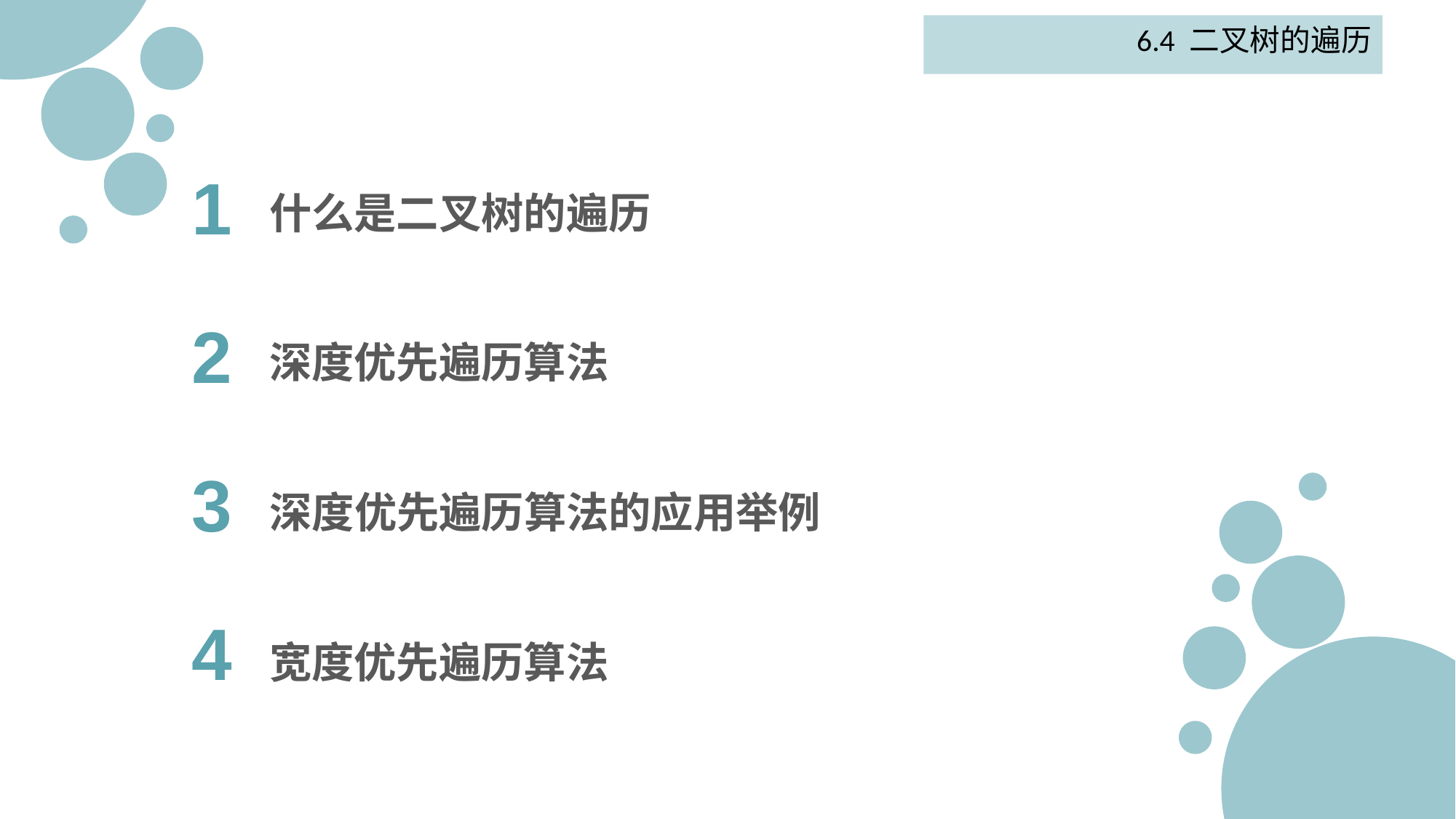

6.4 二叉树的遍历
1
什么是二叉树的遍历
2
深度优先遍历算法
3
深度优先遍历算法的应用举例

4
宽度优先遍历算法